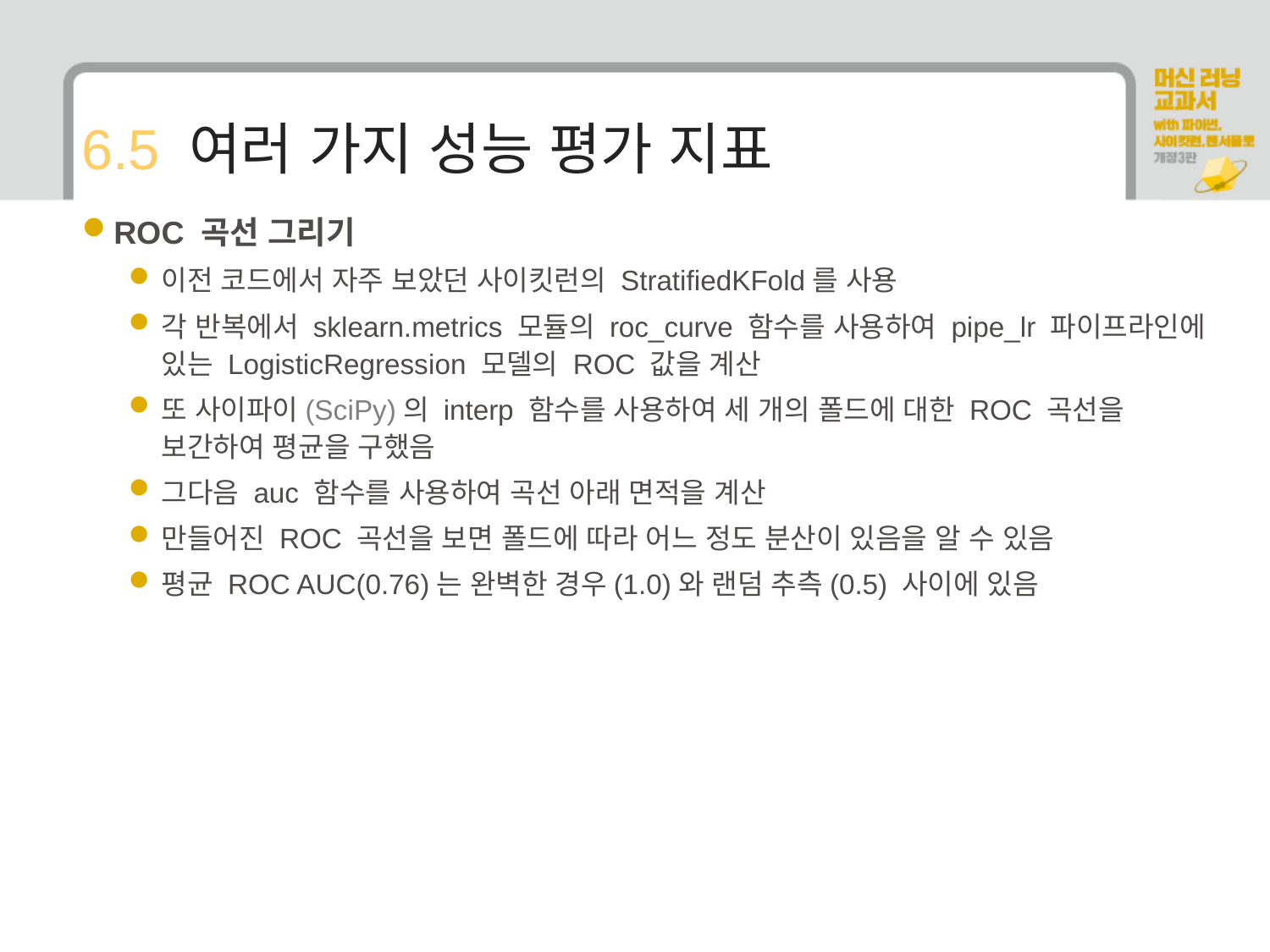

# 6.5 여러 가지 성능 평가 지표
ROC 곡선 그리기
이전 코드에서 자주 보았던 사이킷런의 StratifiedKFold를 사용
각 반복에서 sklearn.metrics 모듈의 roc_curve 함수를 사용하여 pipe_lr 파이프라인에 있는 LogisticRegression 모델의 ROC 값을 계산
또 사이파이(SciPy)의 interp 함수를 사용하여 세 개의 폴드에 대한 ROC 곡선을 보간하여 평균을 구했음
그다음 auc 함수를 사용하여 곡선 아래 면적을 계산
만들어진 ROC 곡선을 보면 폴드에 따라 어느 정도 분산이 있음을 알 수 있음
평균 ROC AUC(0.76)는 완벽한 경우(1.0)와 랜덤 추측(0.5) 사이에 있음